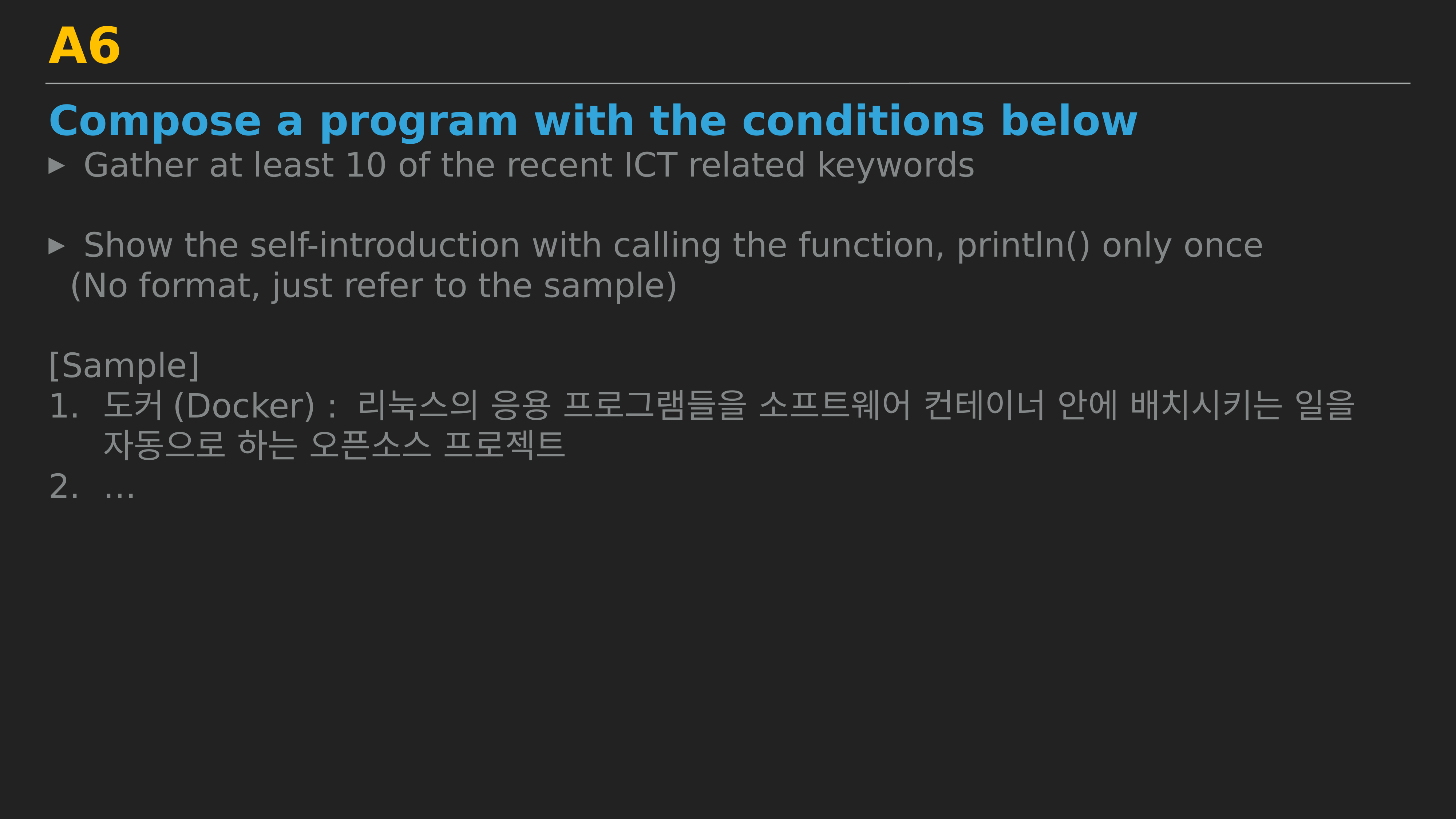

A6
Compose a program with the conditions below
Gather at least 10 of the recent ICT related keywords

Show the self-introduction with calling the function, println() only once
  (No format, just refer to the sample)

[Sample]
도커(Docker) : 리눅스의 응용 프로그램들을 소프트웨어 컨테이너 안에 배치시키는 일을 자동으로 하는 오픈소스 프로젝트
…